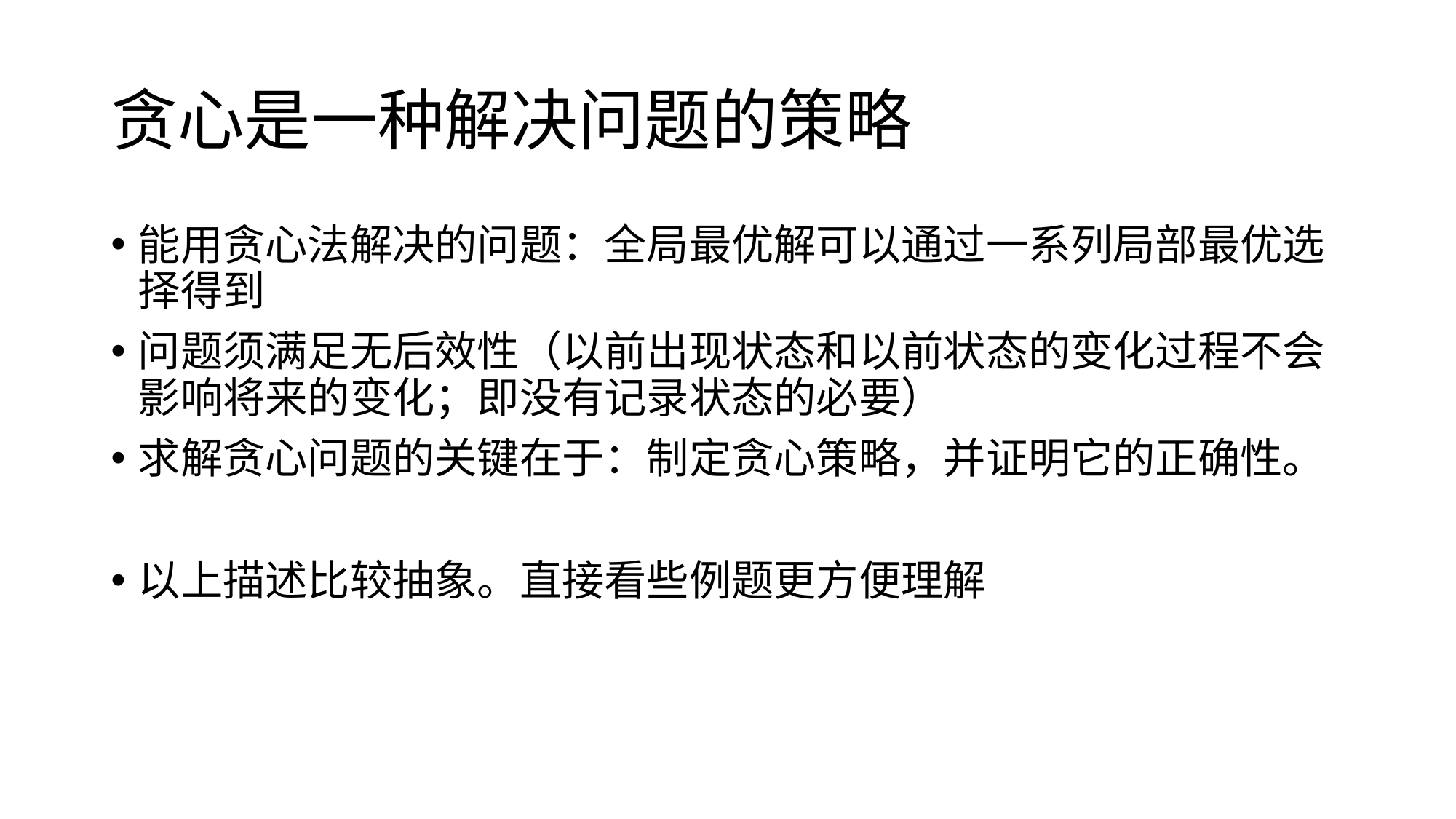

# 贪心是一种解决问题的策略
能用贪心法解决的问题：全局最优解可以通过一系列局部最优选择得到
问题须满足无后效性（以前出现状态和以前状态的变化过程不会影响将来的变化；即没有记录状态的必要）
求解贪心问题的关键在于：制定贪心策略，并证明它的正确性。

以上描述比较抽象。直接看些例题更方便理解